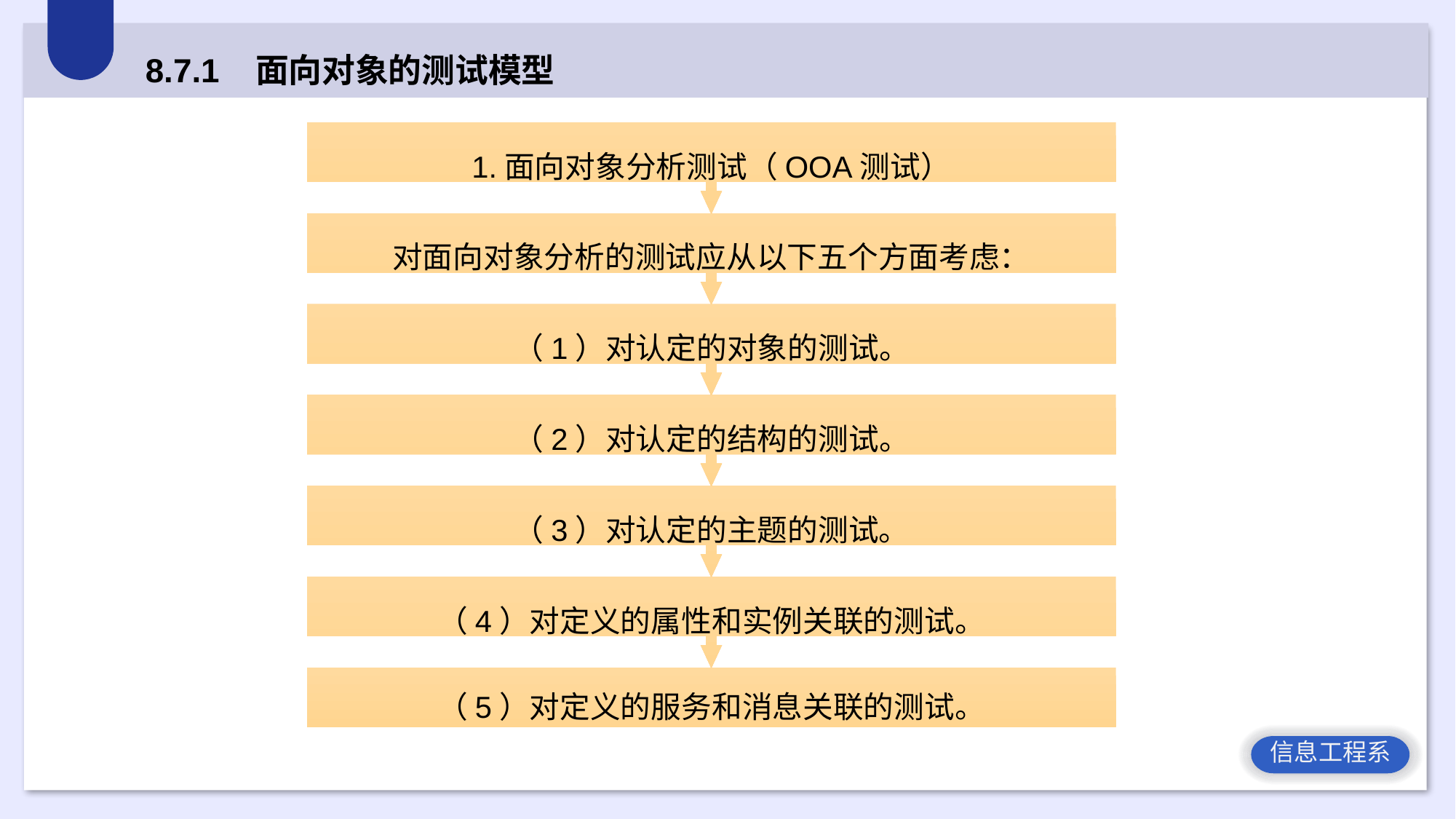

8.7.1   面向对象的测试模型
1.面向对象分析测试（OOA测试）
对面向对象分析的测试应从以下五个方面考虑：
（1）对认定的对象的测试。
（2）对认定的结构的测试。
（3）对认定的主题的测试。
（4）对定义的属性和实例关联的测试。
（5）对定义的服务和消息关联的测试。